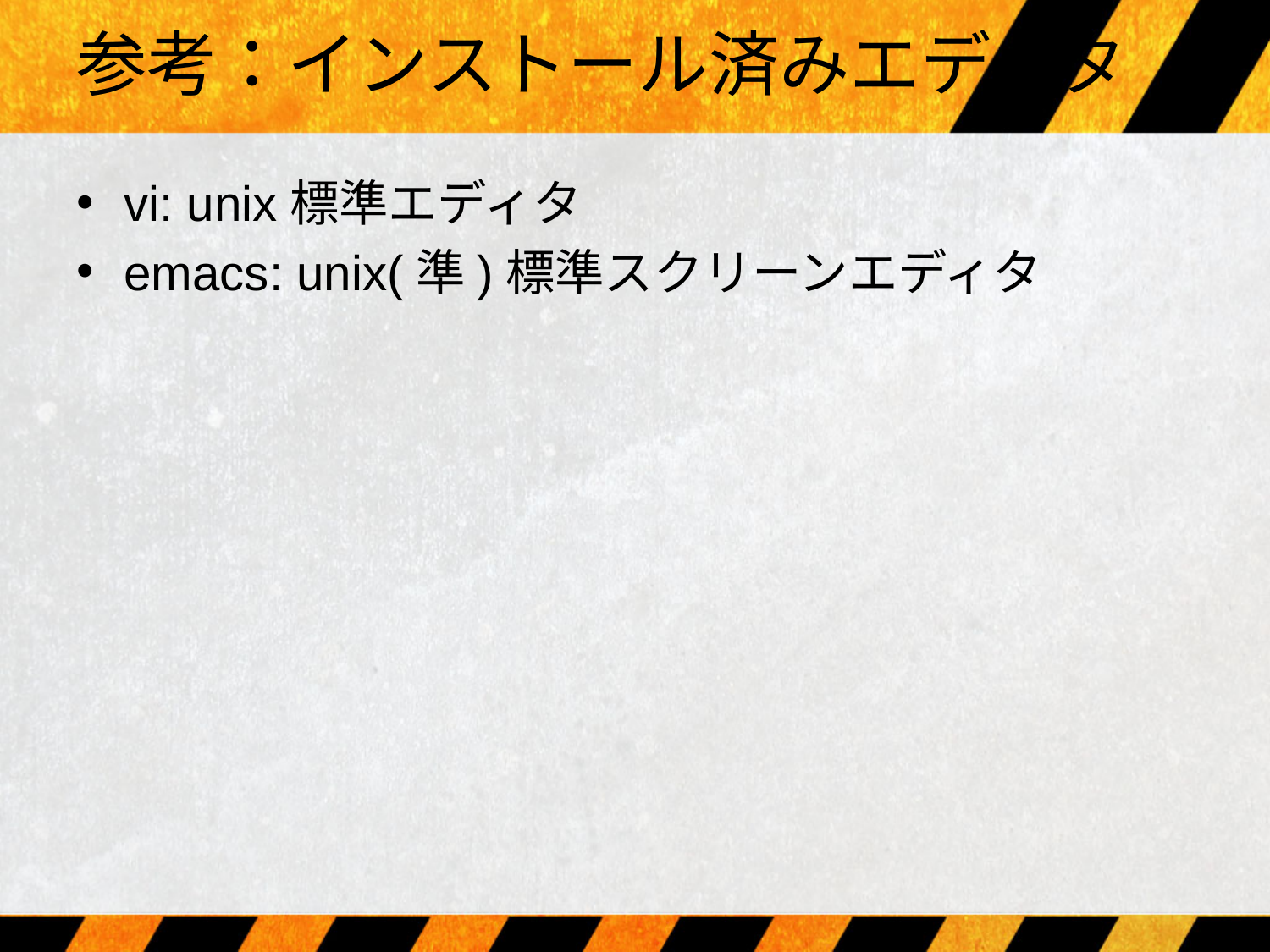

# 参考：インストール済みエディタ
vi: unix標準エディタ
emacs: unix(準)標準スクリーンエディタ